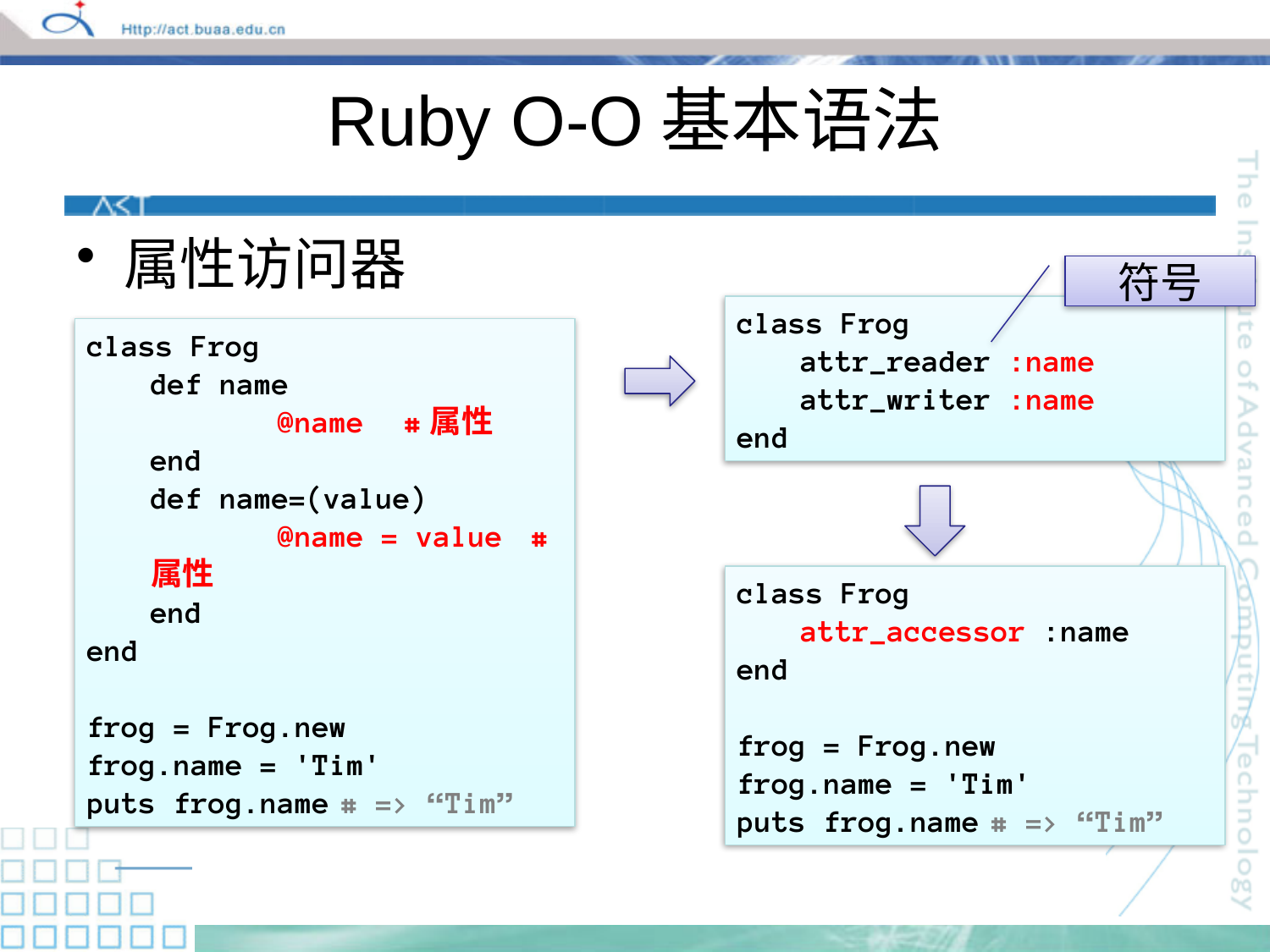

# Ruby O-O基本语法
属性访问器

符号
class Frog
attr_reader :name
attr_writer :name
end
class Frog
def name
	@name	#属性
end
def name=(value)
	@name = value	#属性
end
end

frog = Frog.new
frog.name = 'Tim'
puts frog.name	# => “Tim”

class Frog
attr_accessor :name
end

frog = Frog.new
frog.name = 'Tim'
puts frog.name	# => “Tim”